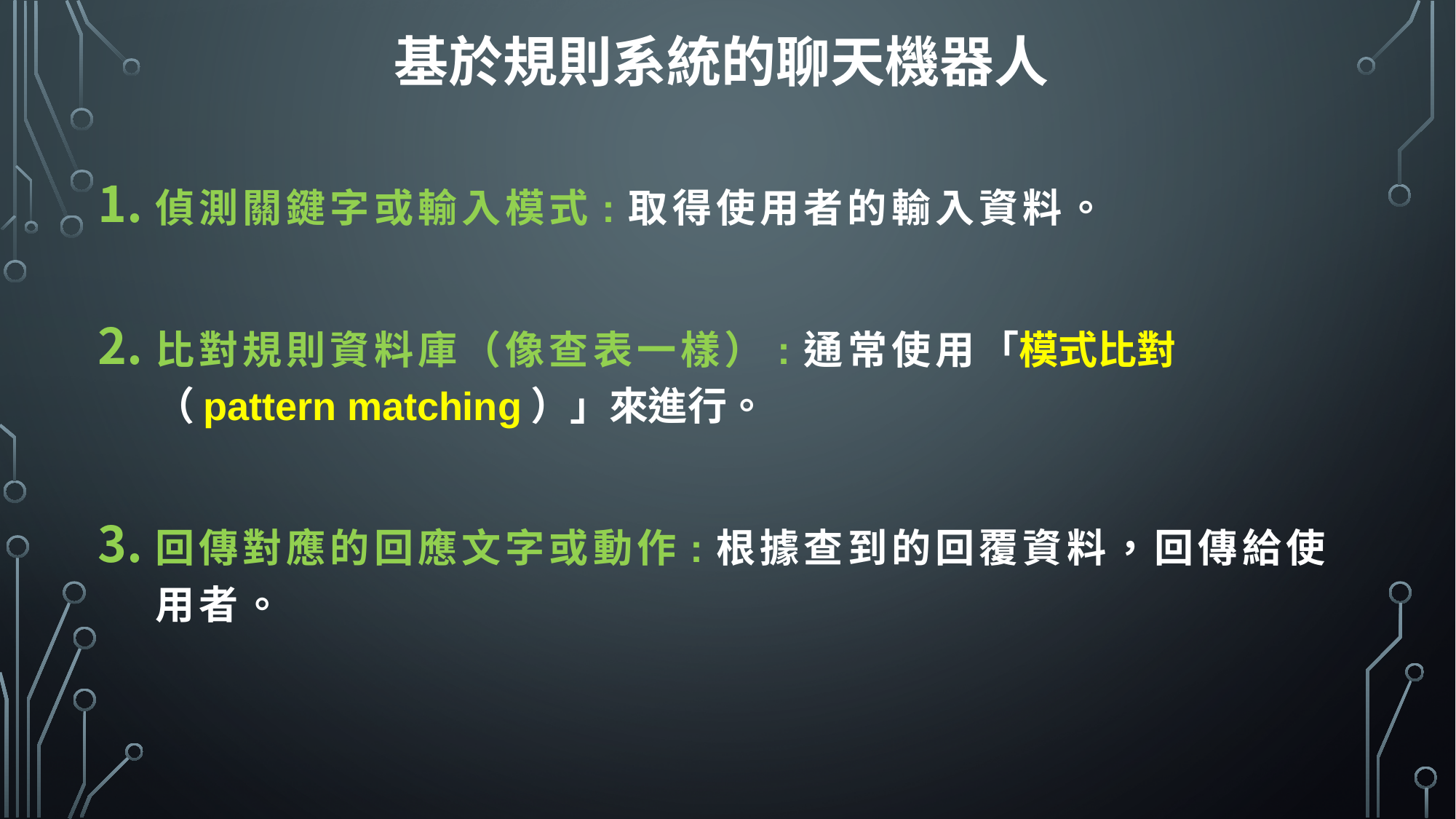

基於規則系統的聊天機器人
偵測關鍵字或輸入模式:取得使用者的輸入資料。

比對規則資料庫（像查表一樣）:通常使用「模式比對（pattern matching）」來進行。

回傳對應的回應文字或動作:根據查到的回覆資料，回傳給使用者。